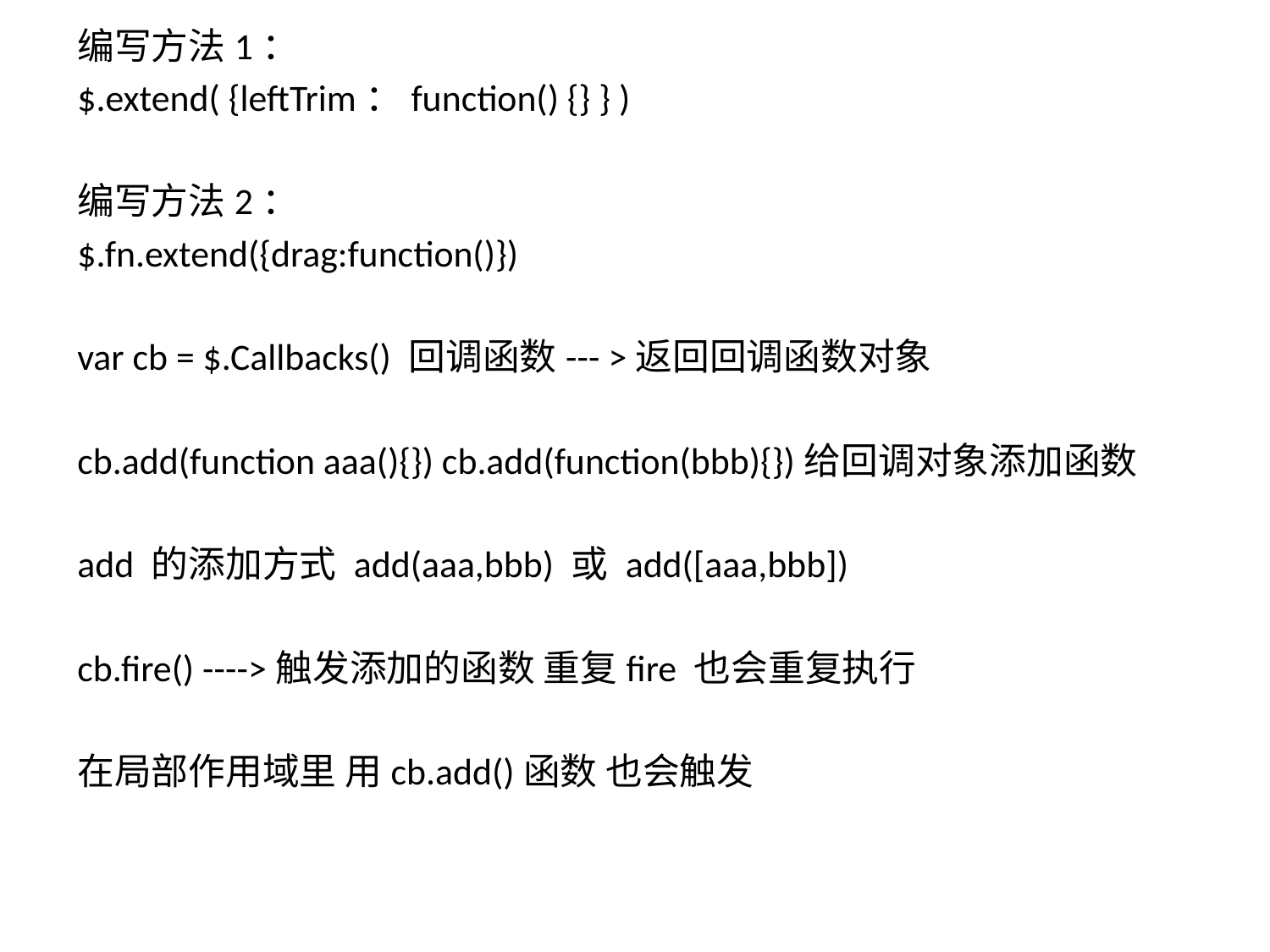

Title
编写方法1：
$.extend( {leftTrim：function() {} } )

编写方法2：
$.fn.extend({drag:function()})

var cb = $.Callbacks() 回调函数--- >返回回调函数对象

cb.add(function aaa(){}) cb.add(function(bbb){})给回调对象添加函数

add 的添加方式 add(aaa,bbb) 或 add([aaa,bbb])

cb.fire() ---->触发添加的函数 重复fire 也会重复执行

在局部作用域里 用cb.add()函数 也会触发